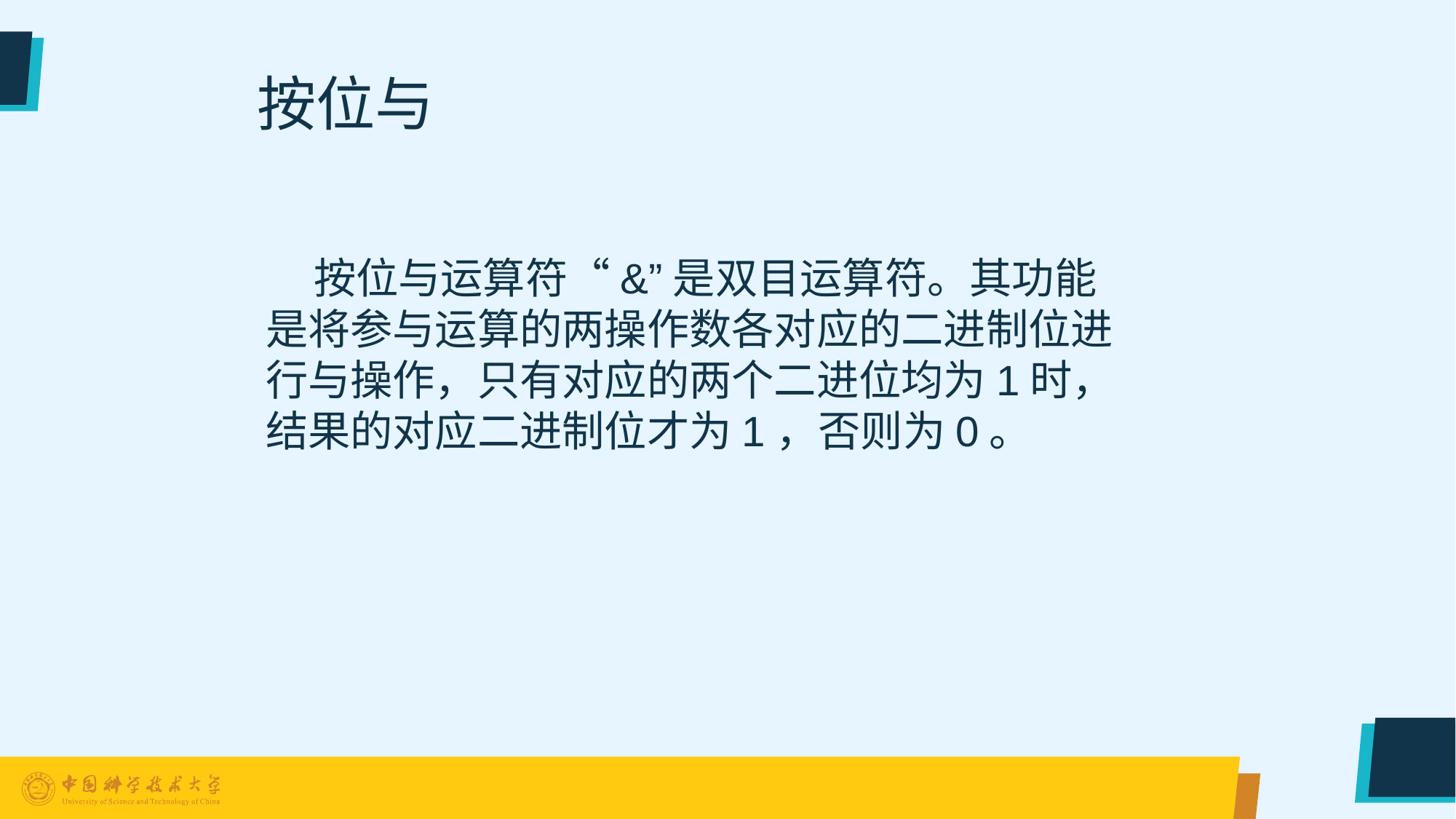

按位与

    按位与运算符“&”是双目运算符。其功能是将参与运算的两操作数各对应的二进制位进行与操作，只有对应的两个二进位均为1时，结果的对应二进制位才为1，否则为0。